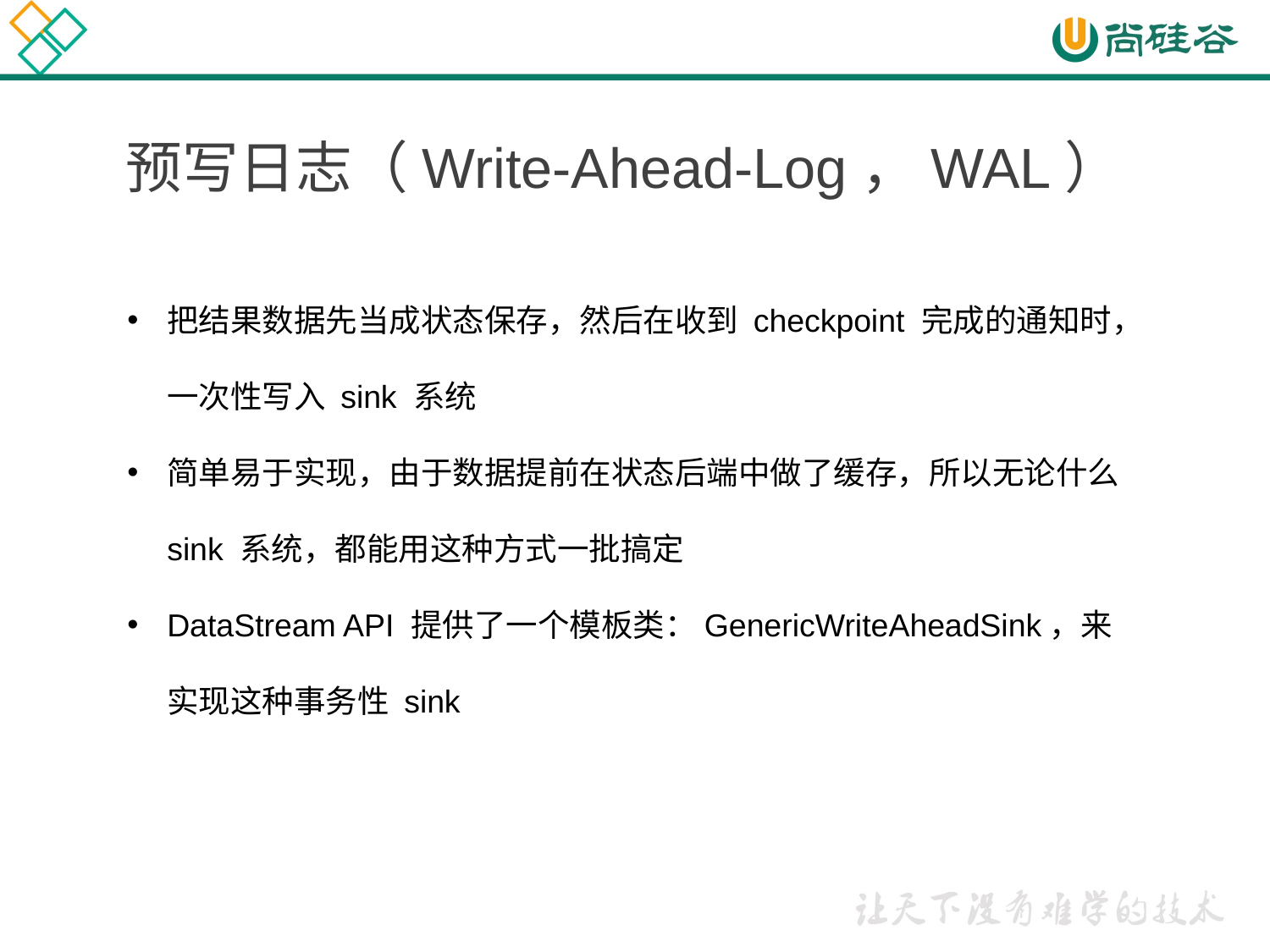

预写日志（Write-Ahead-Log，WAL）
把结果数据先当成状态保存，然后在收到 checkpoint 完成的通知时，一次性写入 sink 系统
简单易于实现，由于数据提前在状态后端中做了缓存，所以无论什么 sink 系统，都能用这种方式一批搞定
DataStream API 提供了一个模板类：GenericWriteAheadSink，来实现这种事务性 sink